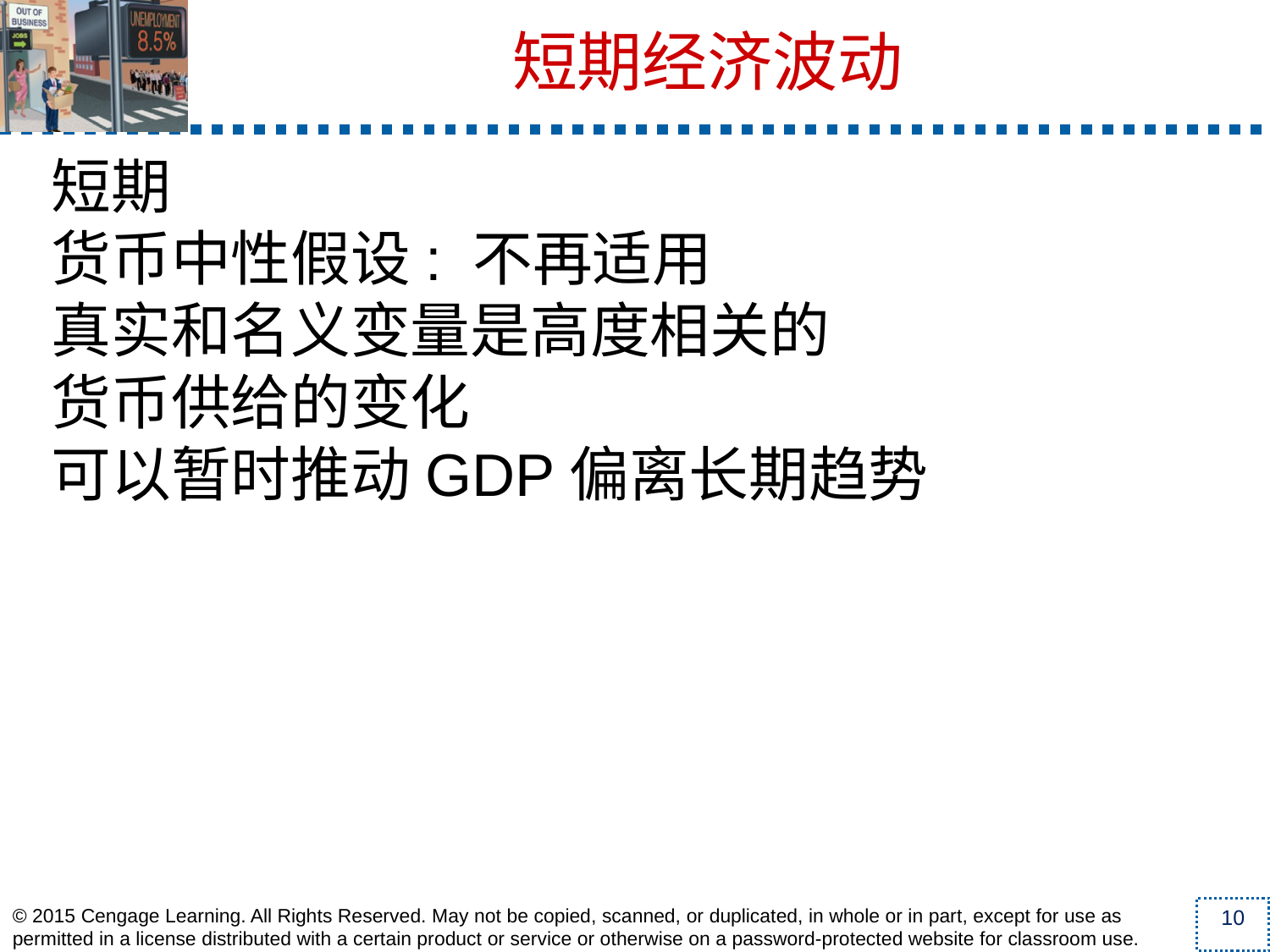

短期
货币中性假设: 不再适用
真实和名义变量是高度相关的
货币供给的变化
可以暂时推动GDP偏离长期趋势

短期经济波动
10
© 2015 Cengage Learning. All Rights Reserved. May not be copied, scanned, or duplicated, in whole or in part, except for use as permitted in a license distributed with a certain product or service or otherwise on a password-protected website for classroom use.